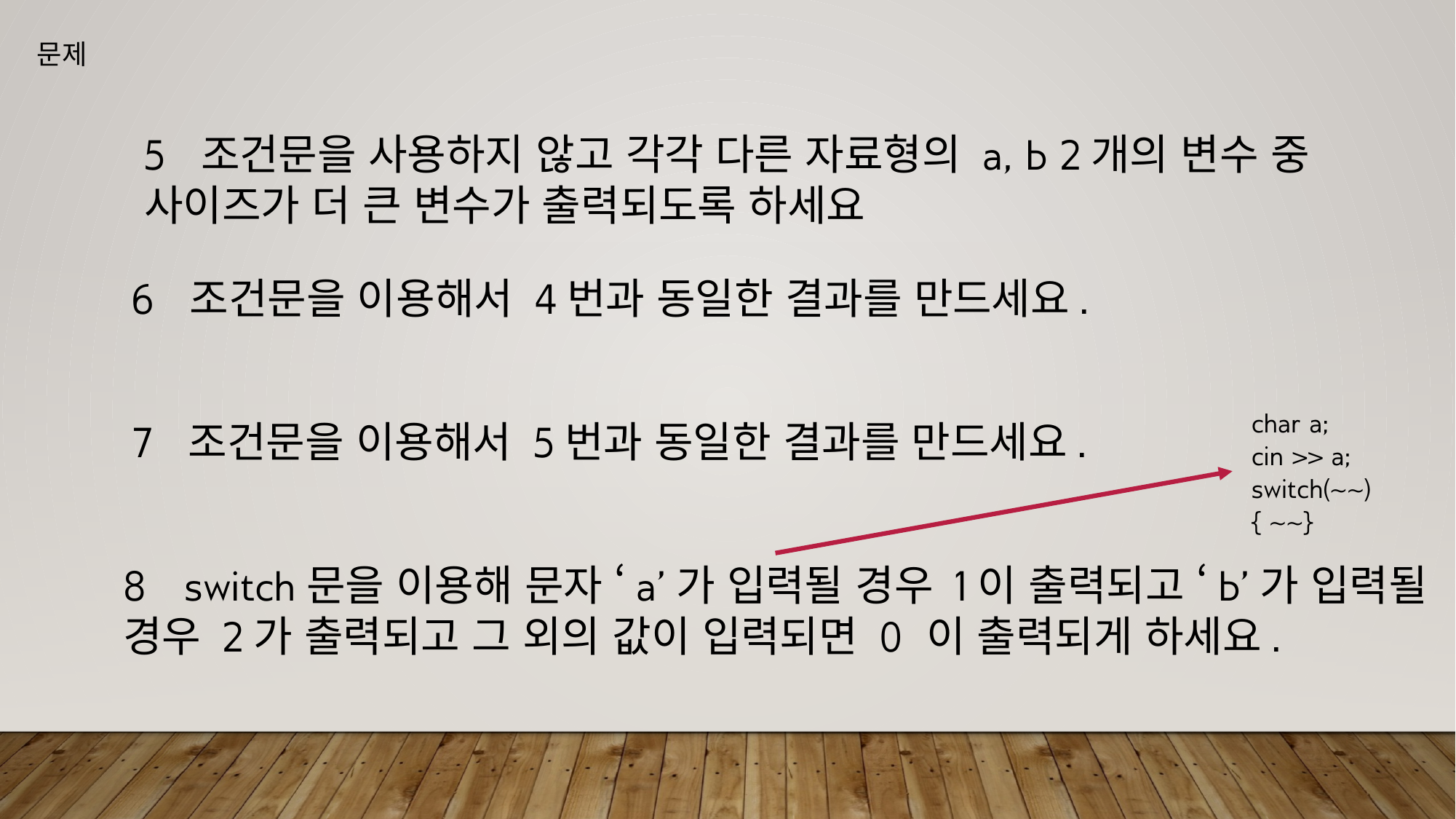

문제
5  조건문을 사용하지 않고 각각 다른 자료형의 a, b 2개의 변수 중
사이즈가 더 큰 변수가 출력되도록 하세요
6  조건문을 이용해서 4번과 동일한 결과를 만드세요.
 char a;
 cin >> a;
 switch(~~)
 { ~~}
7  조건문을 이용해서 5번과 동일한 결과를 만드세요.
switch문을 이용해 문자 ‘a’가 입력될 경우 1이 출력되고 ‘b’가 입력될
경우 2가 출력되고 그 외의 값이 입력되면 0 이 출력되게 하세요.